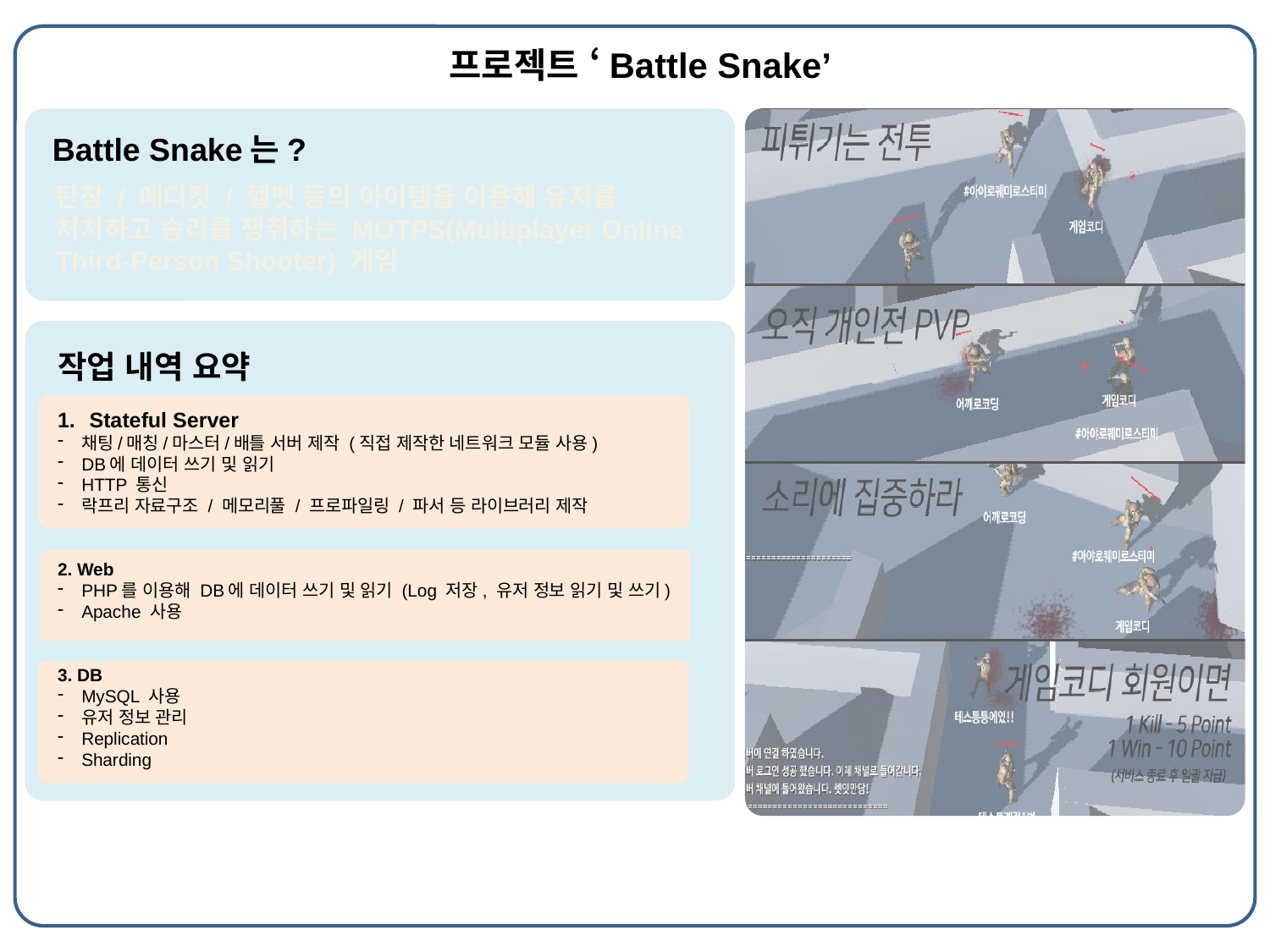

프로젝트 ‘Battle Snake’

Battle Snake는?
탄창 / 메디킷 / 헬멧 등의 아이템을 이용해 유저를 처치하고 승리를 쟁취하는 MOTPS(Multiplayer Online Third-Person Shooter) 게임

작업 내역 요약

Stateful Server
채팅/매칭/마스터/배틀 서버 제작 (직접 제작한 네트워크 모듈 사용)
DB에 데이터 쓰기 및 읽기
HTTP 통신
락프리 자료구조 / 메모리풀 / 프로파일링 / 파서 등 라이브러리 제작

2. Web
PHP를 이용해 DB에 데이터 쓰기 및 읽기 (Log 저장, 유저 정보 읽기 및 쓰기)
Apache 사용

3. DB
MySQL 사용
유저 정보 관리
Replication
Sharding